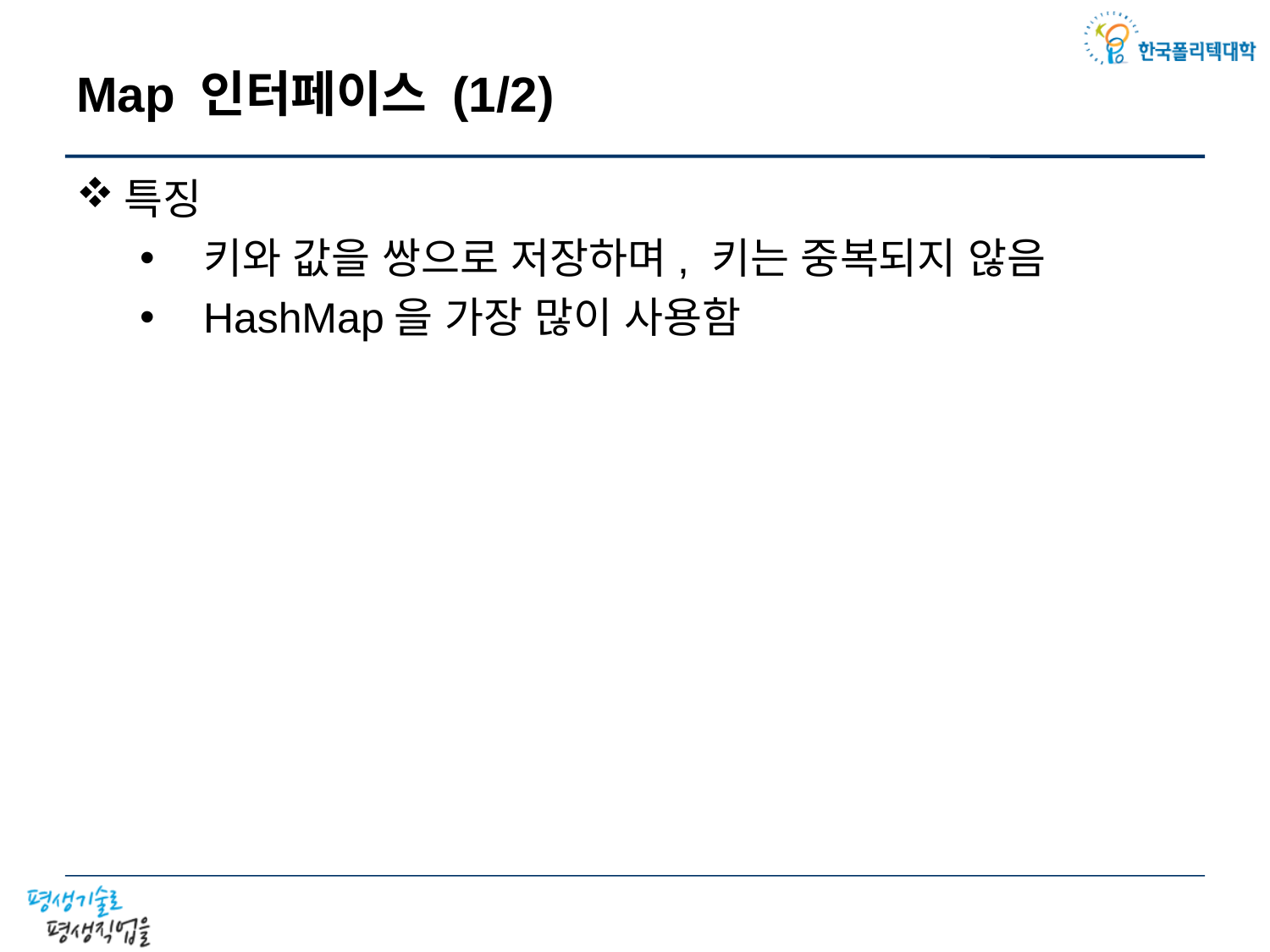

# Map 인터페이스 (1/2)
특징
키와 값을 쌍으로 저장하며, 키는 중복되지 않음
HashMap을 가장 많이 사용함